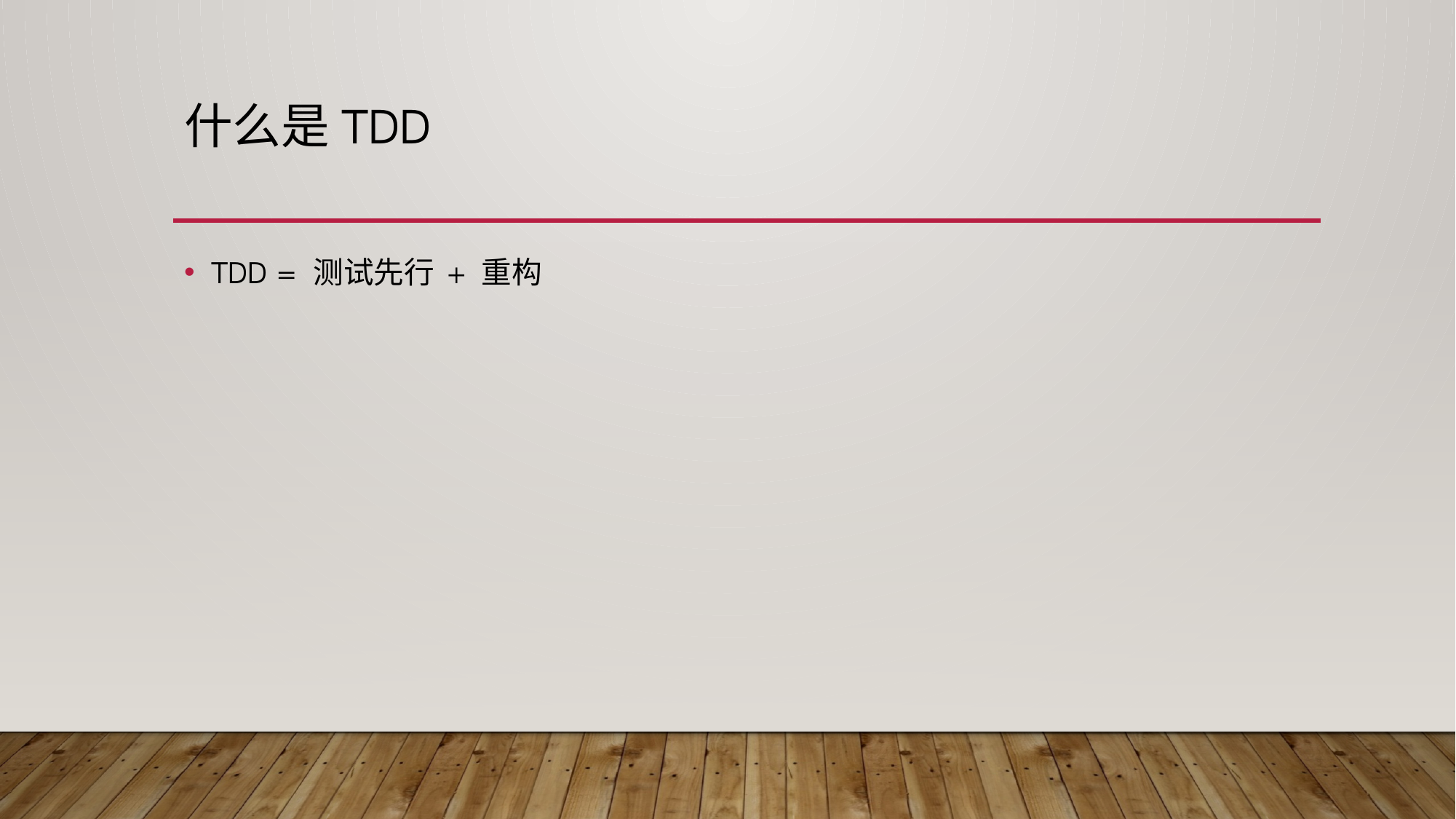

# 什么是TDD
TDD = 测试先行 + 重构